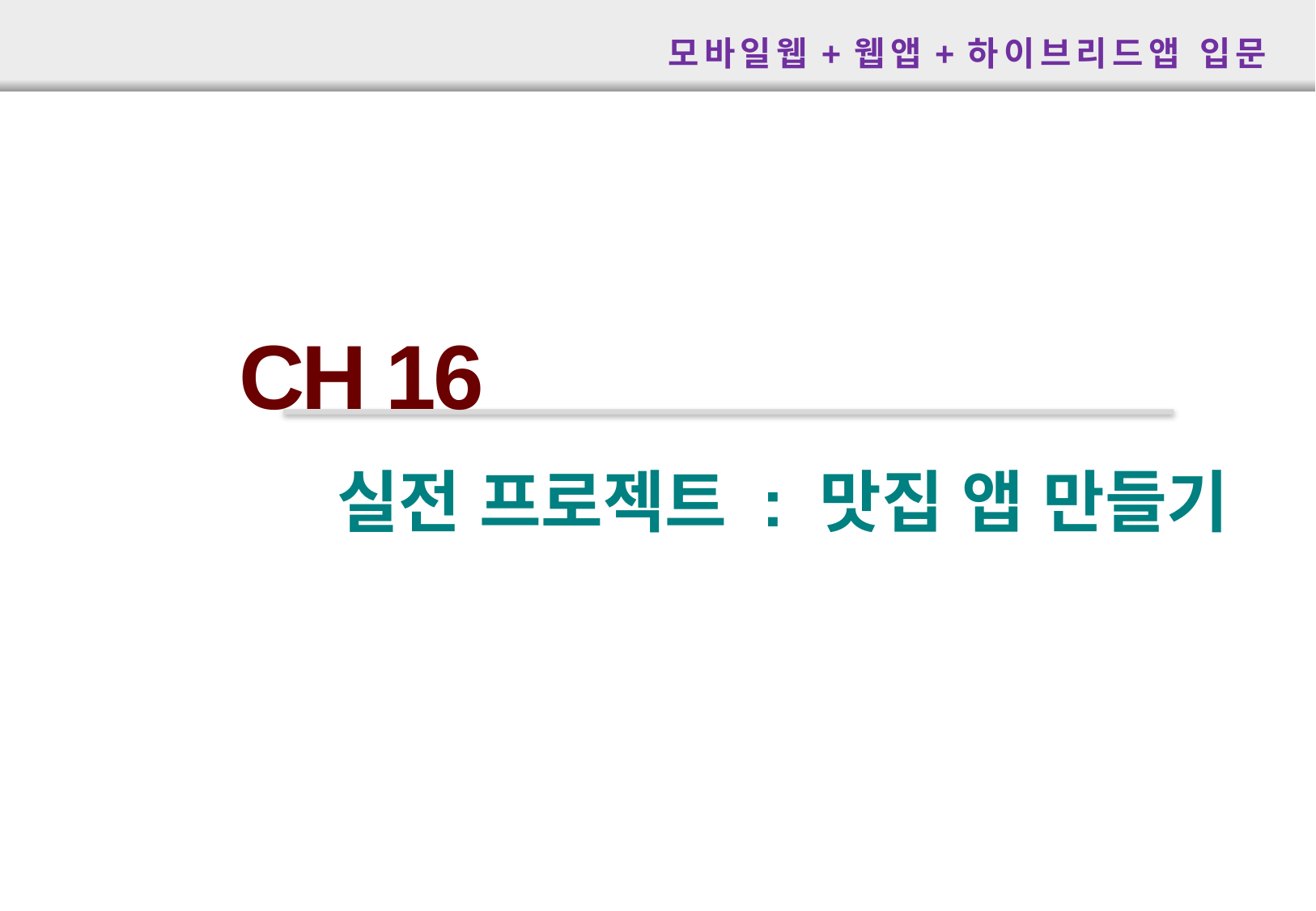

모바일웹+웹앱+하이브리드앱 입문
CH 16

실전 프로젝트 : 맛집 앱 만들기